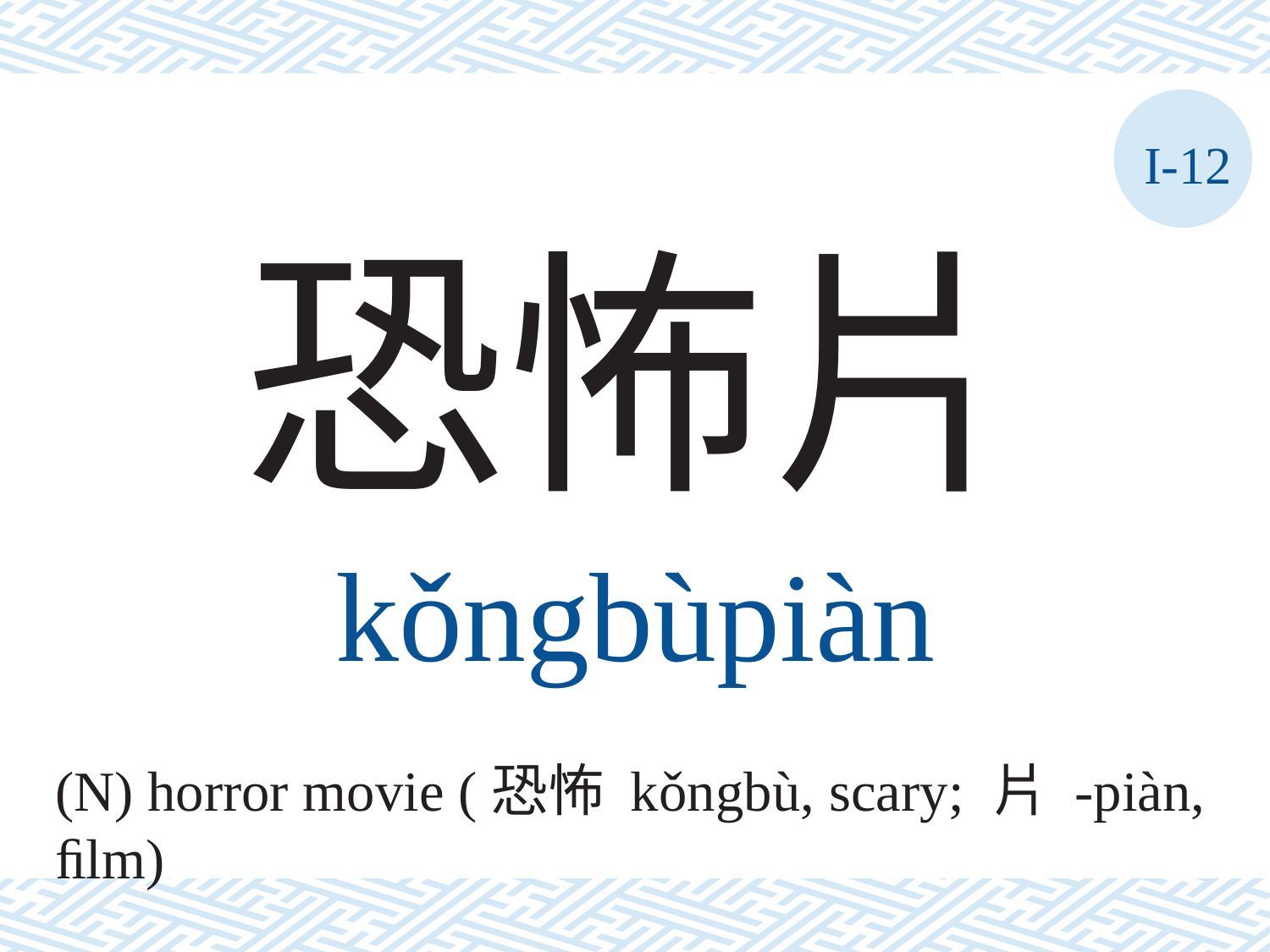

I-12
恐怖片
kǒngbùpiàn

(N) horror movie (恐怖 kǒngbù, scary; 片 -piàn, ﬁlm)